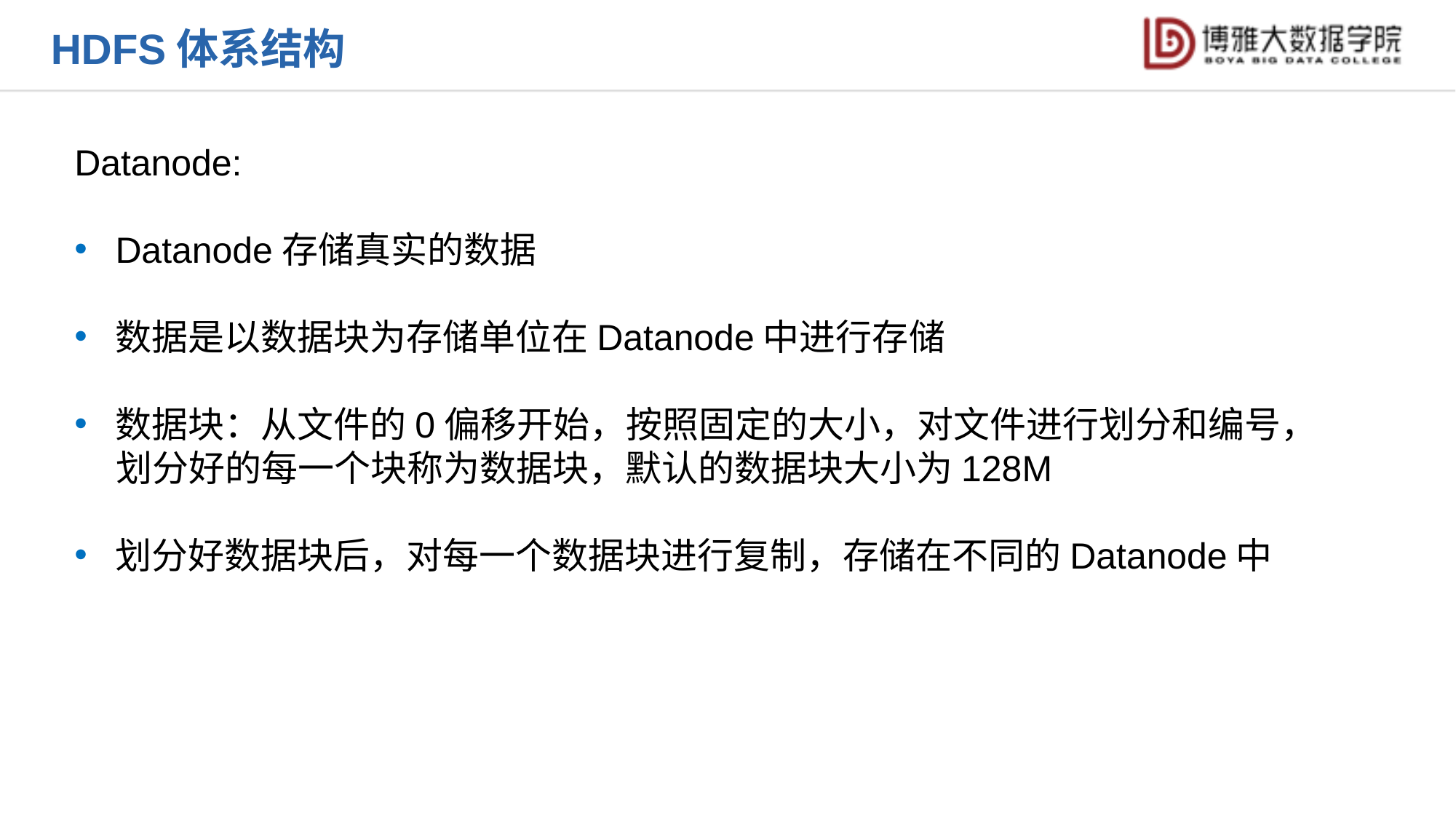

HDFS体系结构
Datanode:

Datanode存储真实的数据

数据是以数据块为存储单位在Datanode中进行存储

数据块：从文件的0偏移开始，按照固定的大小，对文件进行划分和编号，
    划分好的每一个块称为数据块，默认的数据块大小为128M

划分好数据块后，对每一个数据块进行复制，存储在不同的Datanode中